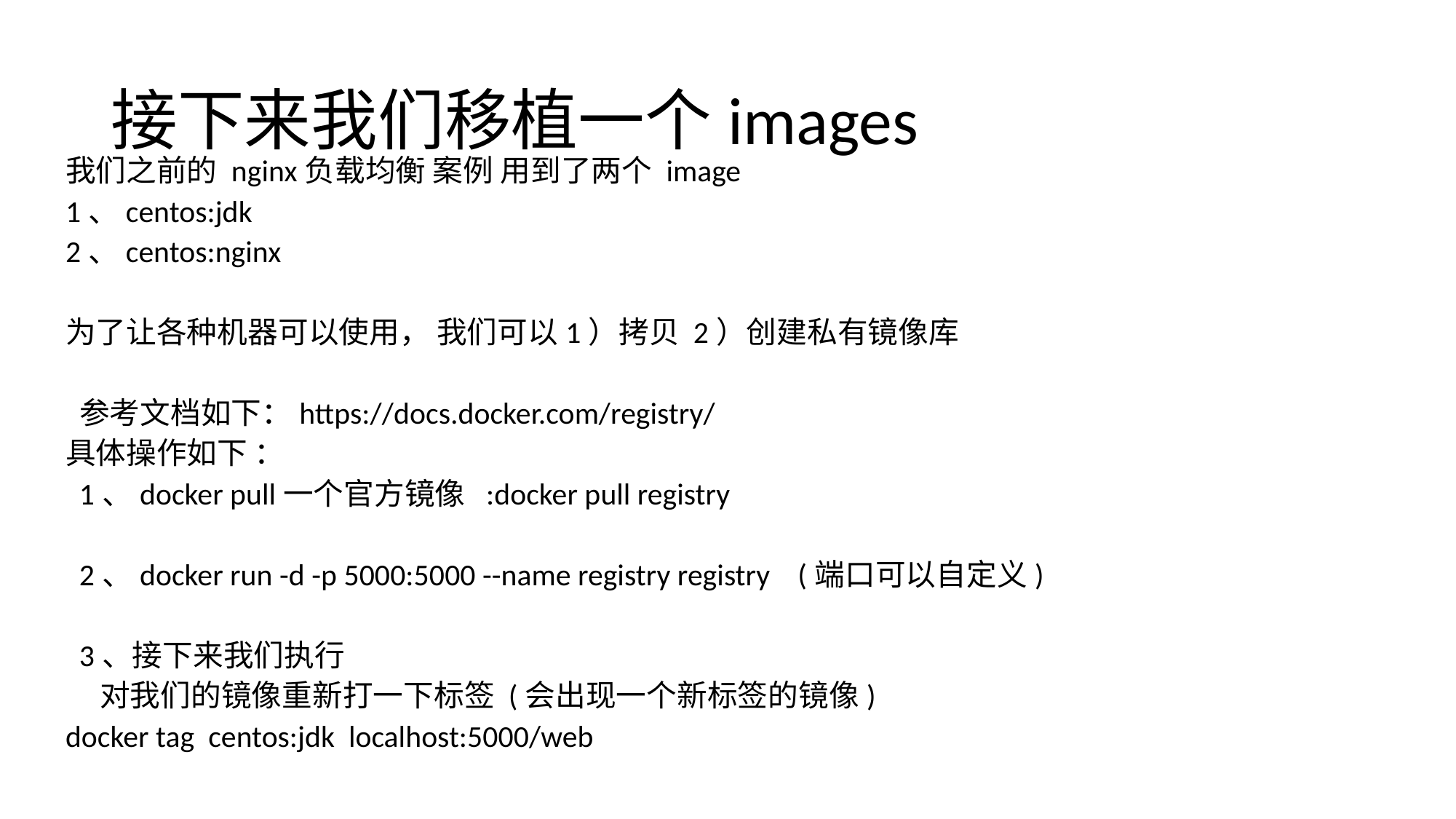

# 接下来我们移植一个images
我们之前的 nginx负载均衡 案例 用到了两个 image
1、centos:jdk
2、centos:nginx

为了让各种机器可以使用， 我们可以1）拷贝 2）创建私有镜像库

 参考文档如下：https://docs.docker.com/registry/
具体操作如下 ：
  1、docker pull一个官方镜像  :docker pull registry

  2、docker run -d -p 5000:5000 --name registry registry    (端口可以自定义)

  3、接下来我们执行
    对我们的镜像重新打一下标签 (会出现一个新标签的镜像)
docker tag  centos:jdk  localhost:5000/web